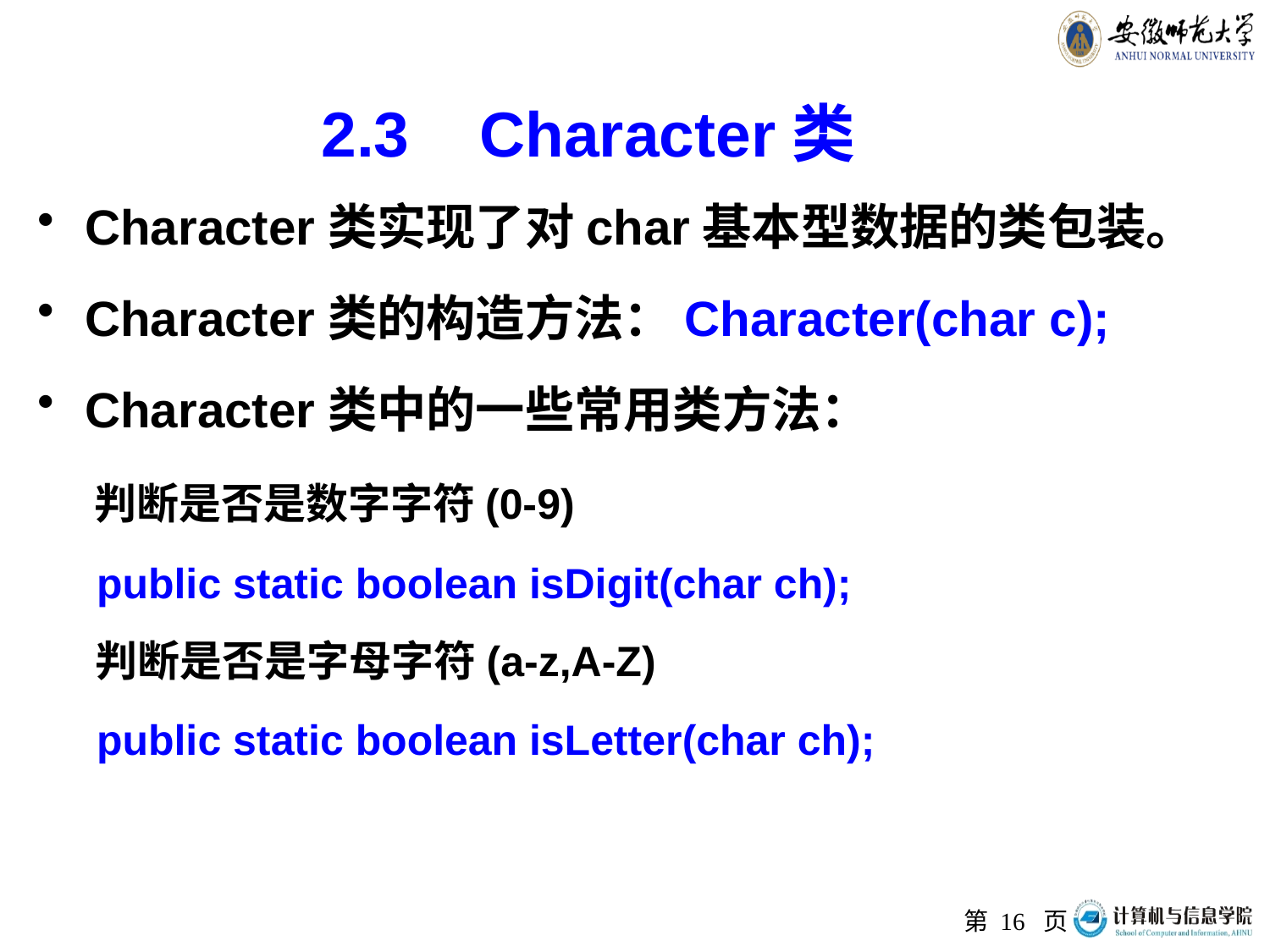

2.3    Character类
Character类实现了对char基本型数据的类包装。
Character类的构造方法：Character(char c);
Character类中的一些常用类方法：
    判断是否是数字字符(0-9)
     public static boolean isDigit(char ch);
     判断是否是字母字符(a-z,A-Z)
     public static boolean isLetter(char ch);
第 16  页